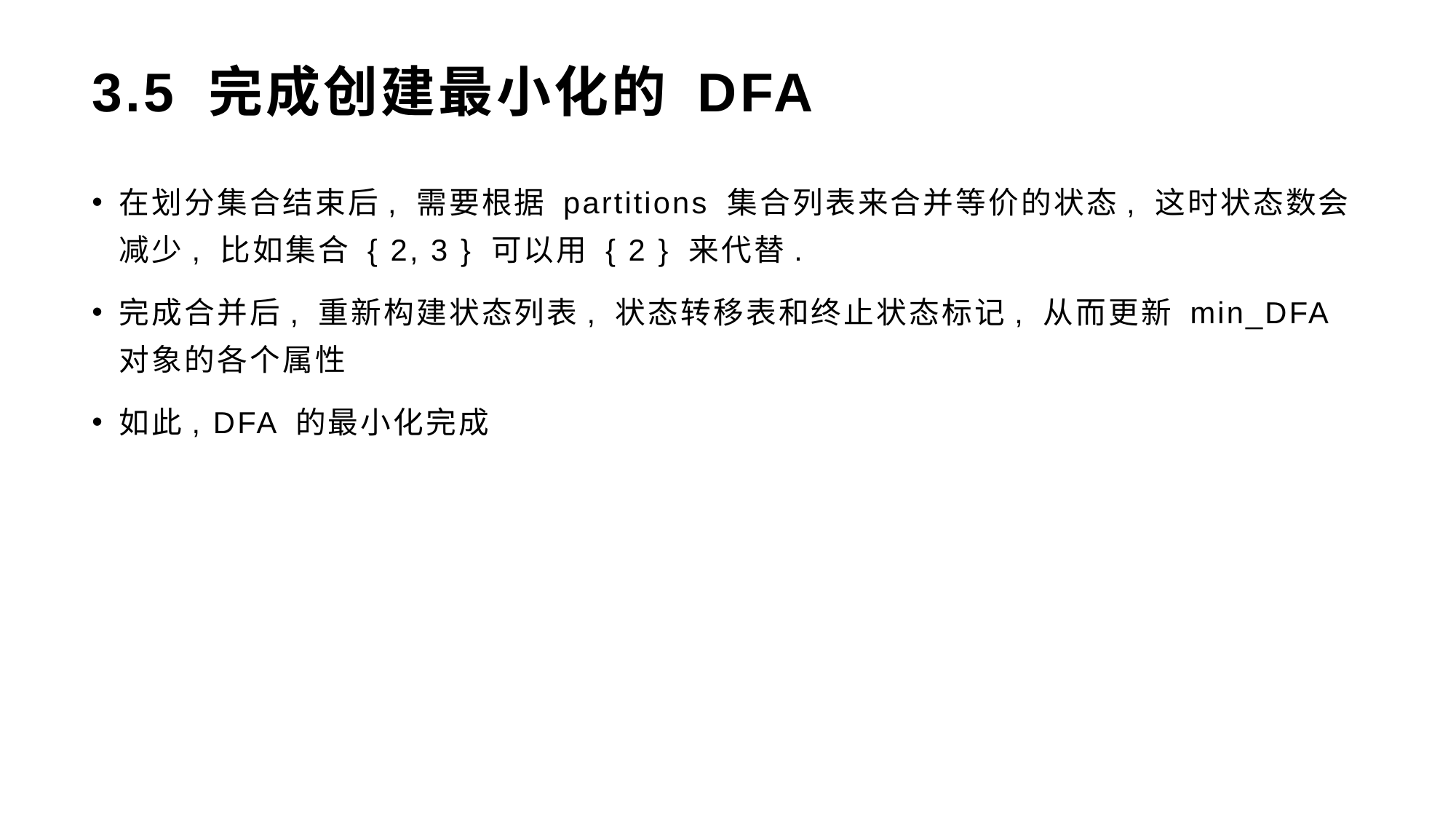

# 3.5 完成创建最小化的 DFA

在划分集合结束后, 需要根据 partitions 集合列表来合并等价的状态, 这时状态数会减少, 比如集合 { 2, 3 } 可以用 { 2 } 来代替.
完成合并后, 重新构建状态列表, 状态转移表和终止状态标记, 从而更新 min_DFA 对象的各个属性
如此, DFA 的最小化完成